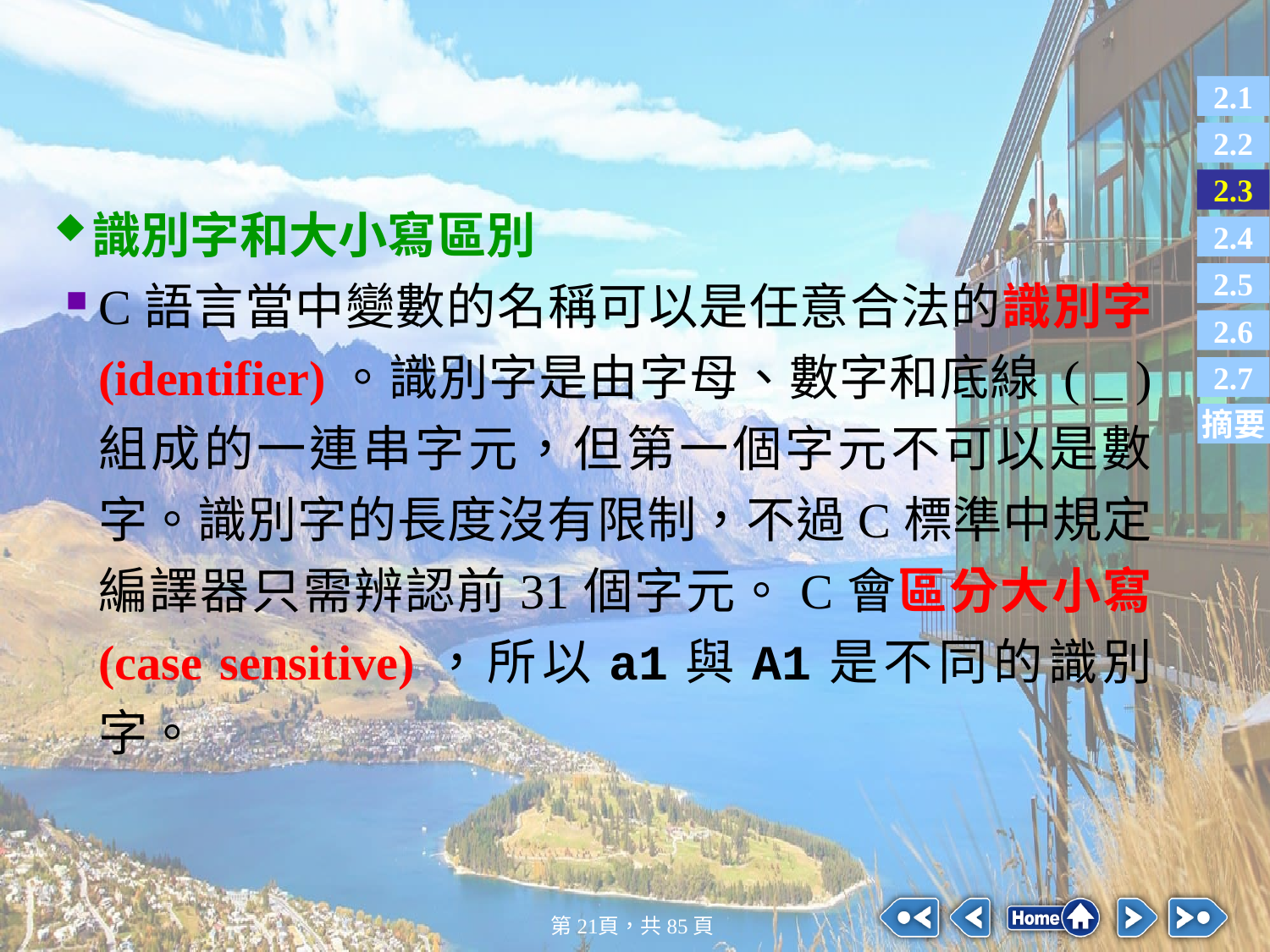

#
識別字和大小寫區別
C語言當中變數的名稱可以是任意合法的識別字 (identifier)。識別字是由字母、數字和底線 ( _ ) 組成的一連串字元，但第一個字元不可以是數字。識別字的長度沒有限制，不過C標準中規定編譯器只需辨認前31個字元。C會區分大小寫 (case sensitive)，所以a1與A1是不同的識別字。